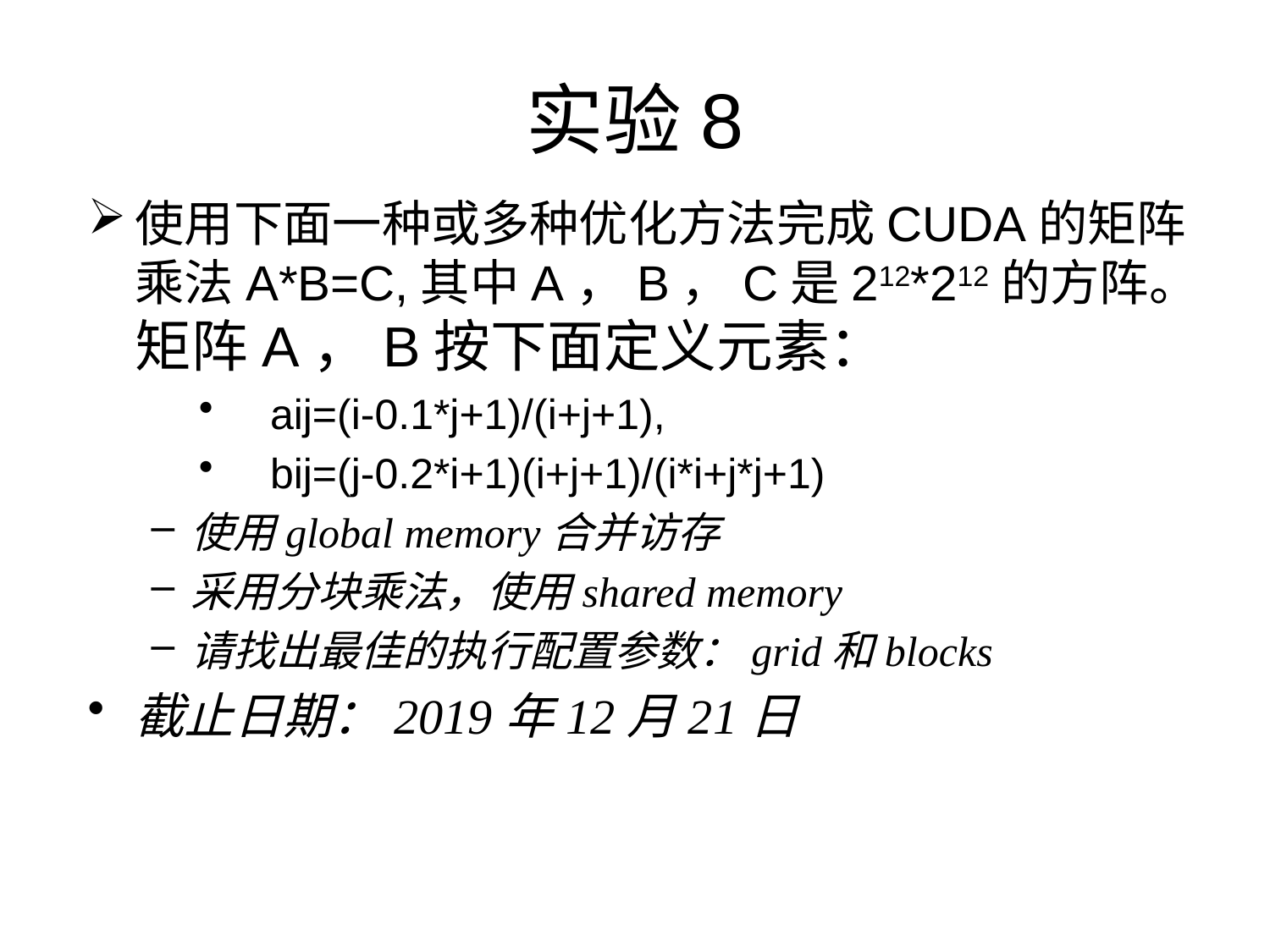

# 实验8
使用下面一种或多种优化方法完成CUDA的矩阵乘法A*B=C,其中A，B，C是212*212的方阵。矩阵A，B按下面定义元素：
aij=(i-0.1*j+1)/(i+j+1),
bij=(j-0.2*i+1)(i+j+1)/(i*i+j*j+1)
使用global memory合并访存
采用分块乘法，使用shared memory
请找出最佳的执行配置参数：grid和blocks
截止日期：2019年12月21日